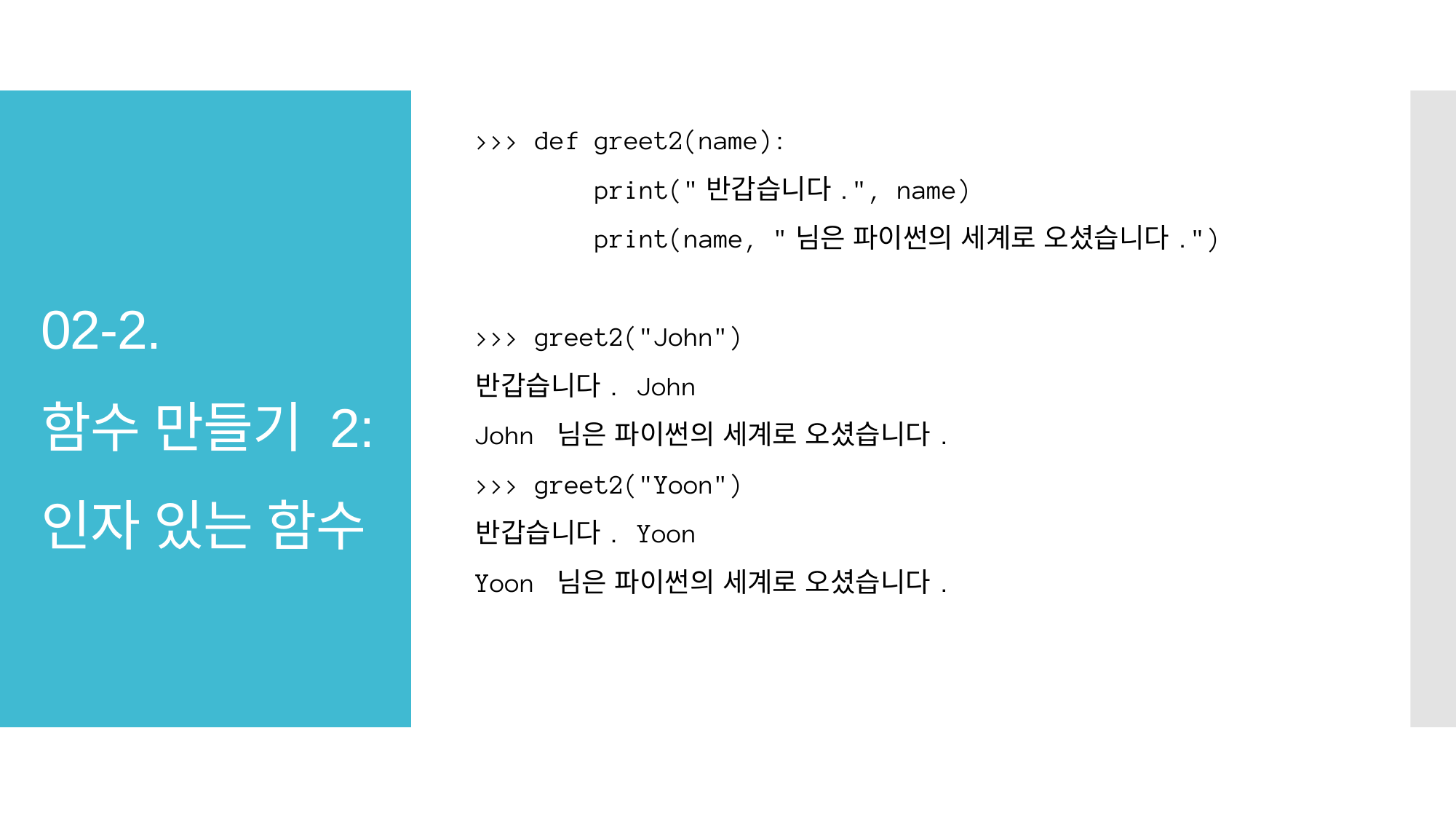

>>> def greet2(name):
        print("반갑습니다.", name)
        print(name, "님은 파이썬의 세계로 오셨습니다.")

>>> greet2("John")
반갑습니다. John
John 님은 파이썬의 세계로 오셨습니다.
>>> greet2("Yoon")
반갑습니다. Yoon
Yoon 님은 파이썬의 세계로 오셨습니다.
# 02-2. 함수 만들기 2: 인자 있는 함수